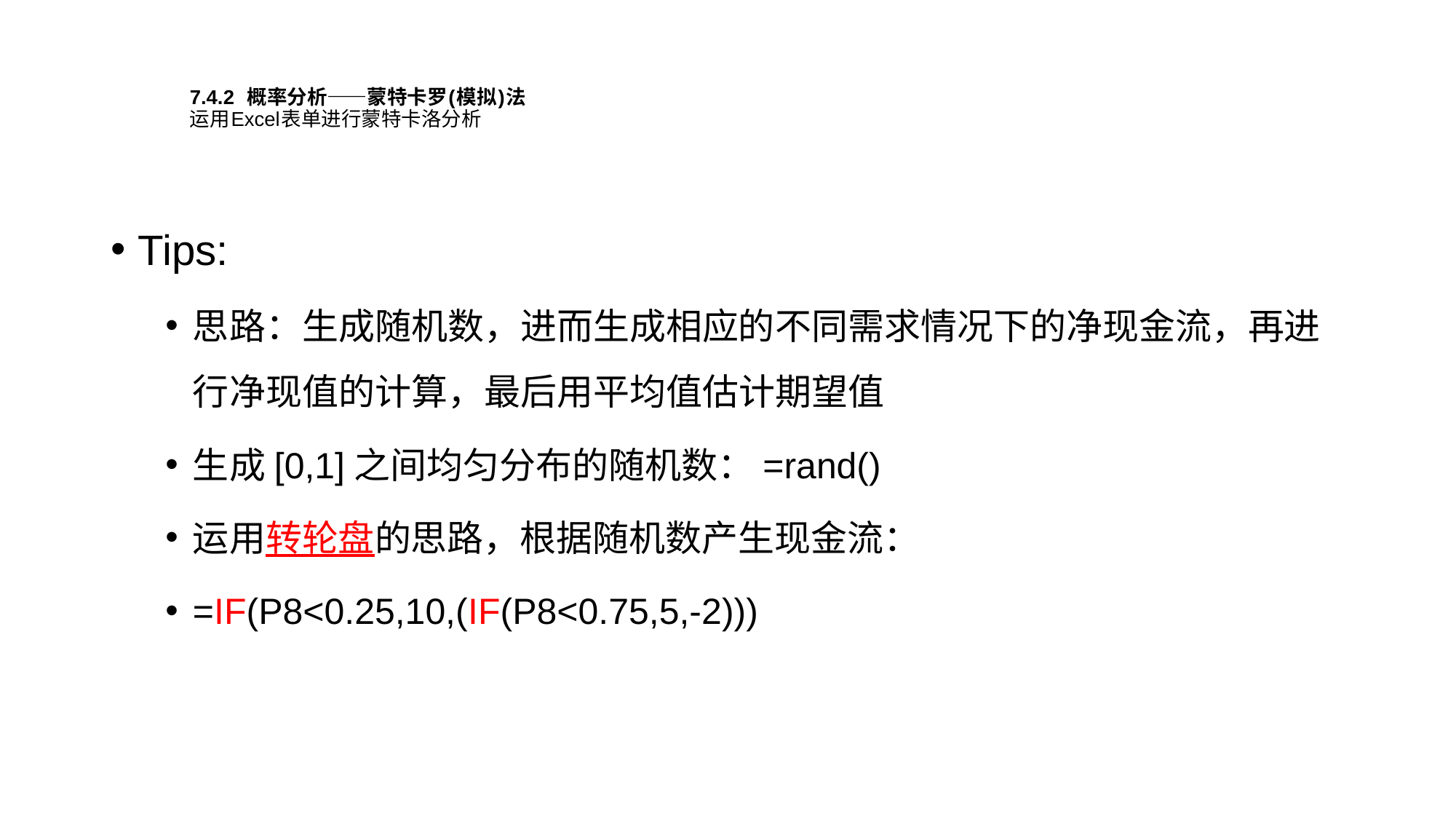

# 7.4.2  概率分析——蒙特卡罗(模拟)法 运用Excel表单进行蒙特卡洛分析
Tips:
思路：生成随机数，进而生成相应的不同需求情况下的净现金流，再进行净现值的计算，最后用平均值估计期望值
生成[0,1]之间均匀分布的随机数：=rand()
运用转轮盘的思路，根据随机数产生现金流：
=IF(P8<0.25,10,(IF(P8<0.75,5,-2)))

15